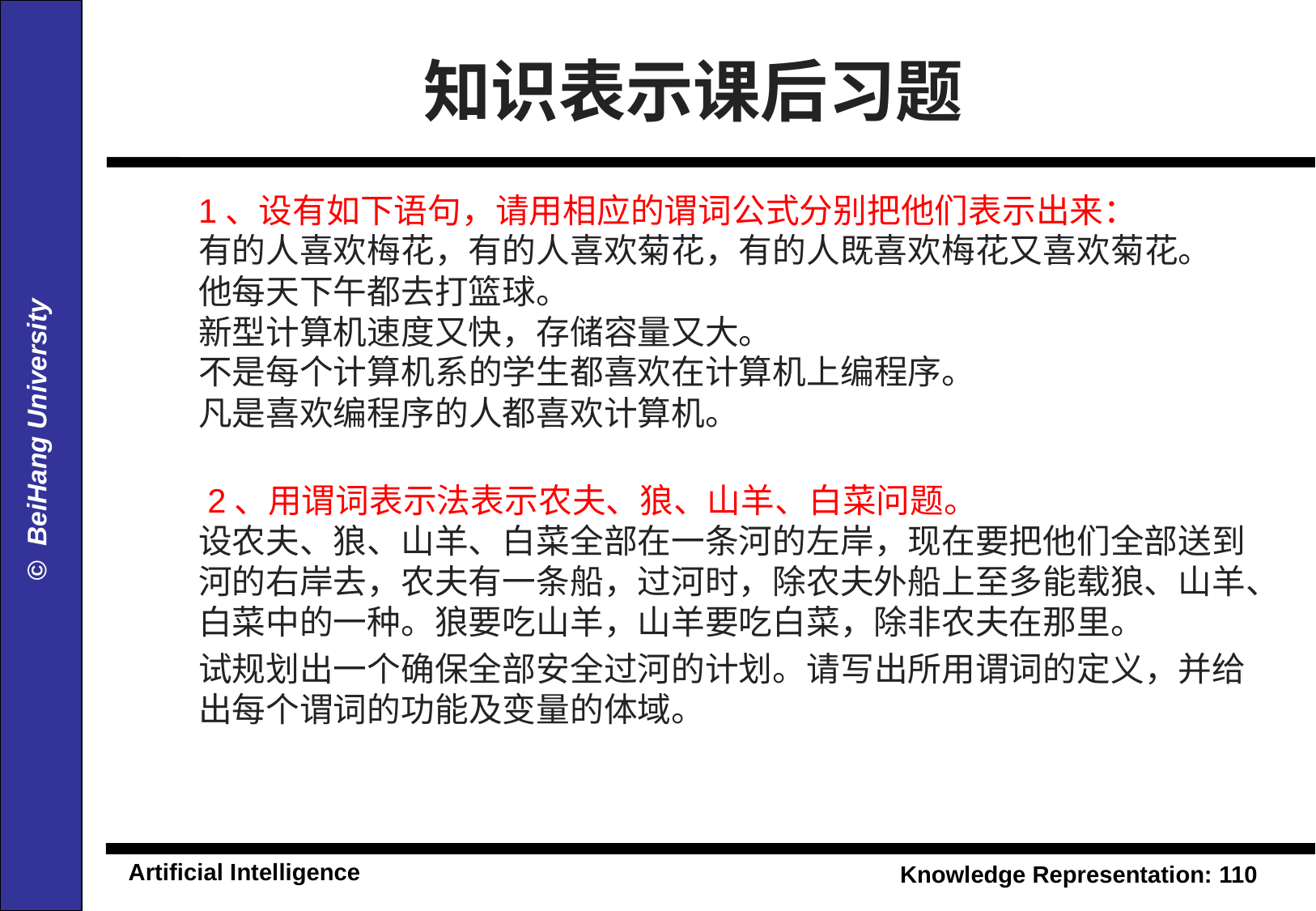

知识表示课后习题
1、设有如下语句，请用相应的谓词公式分别把他们表示出来：
有的人喜欢梅花，有的人喜欢菊花，有的人既喜欢梅花又喜欢菊花。
他每天下午都去打篮球。
新型计算机速度又快，存储容量又大。
不是每个计算机系的学生都喜欢在计算机上编程序。
凡是喜欢编程序的人都喜欢计算机。
 2、用谓词表示法表示农夫、狼、山羊、白菜问题。
设农夫、狼、山羊、白菜全部在一条河的左岸，现在要把他们全部送到河的右岸去，农夫有一条船，过河时，除农夫外船上至多能载狼、山羊、白菜中的一种。狼要吃山羊，山羊要吃白菜，除非农夫在那里。
试规划出一个确保全部安全过河的计划。请写出所用谓词的定义，并给出每个谓词的功能及变量的体域。